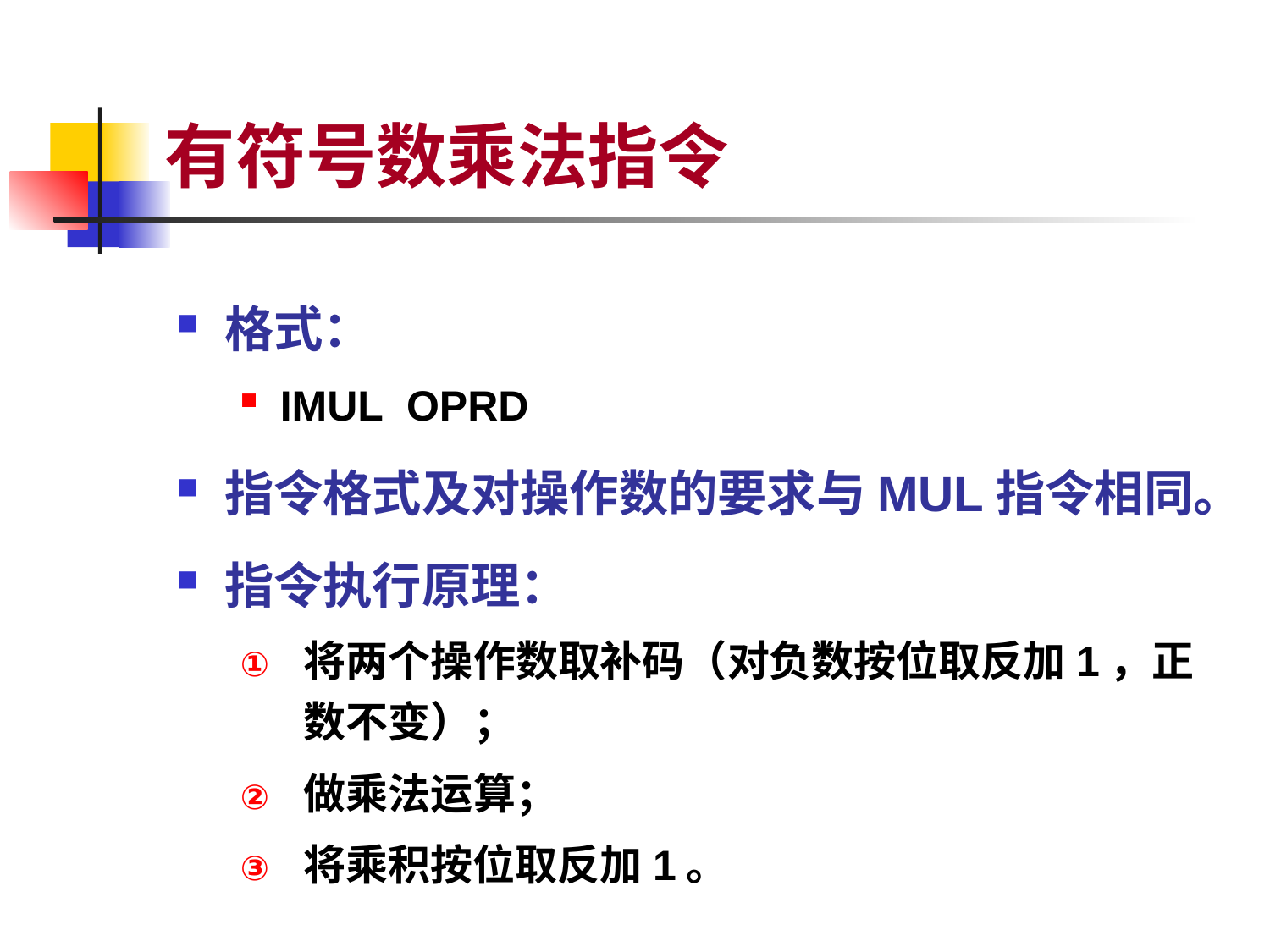

# 有符号数乘法指令
格式：
IMUL  OPRD
指令格式及对操作数的要求与MUL指令相同。
指令执行原理：
将两个操作数取补码（对负数按位取反加1，正数不变）；
做乘法运算；
将乘积按位取反加1。
109